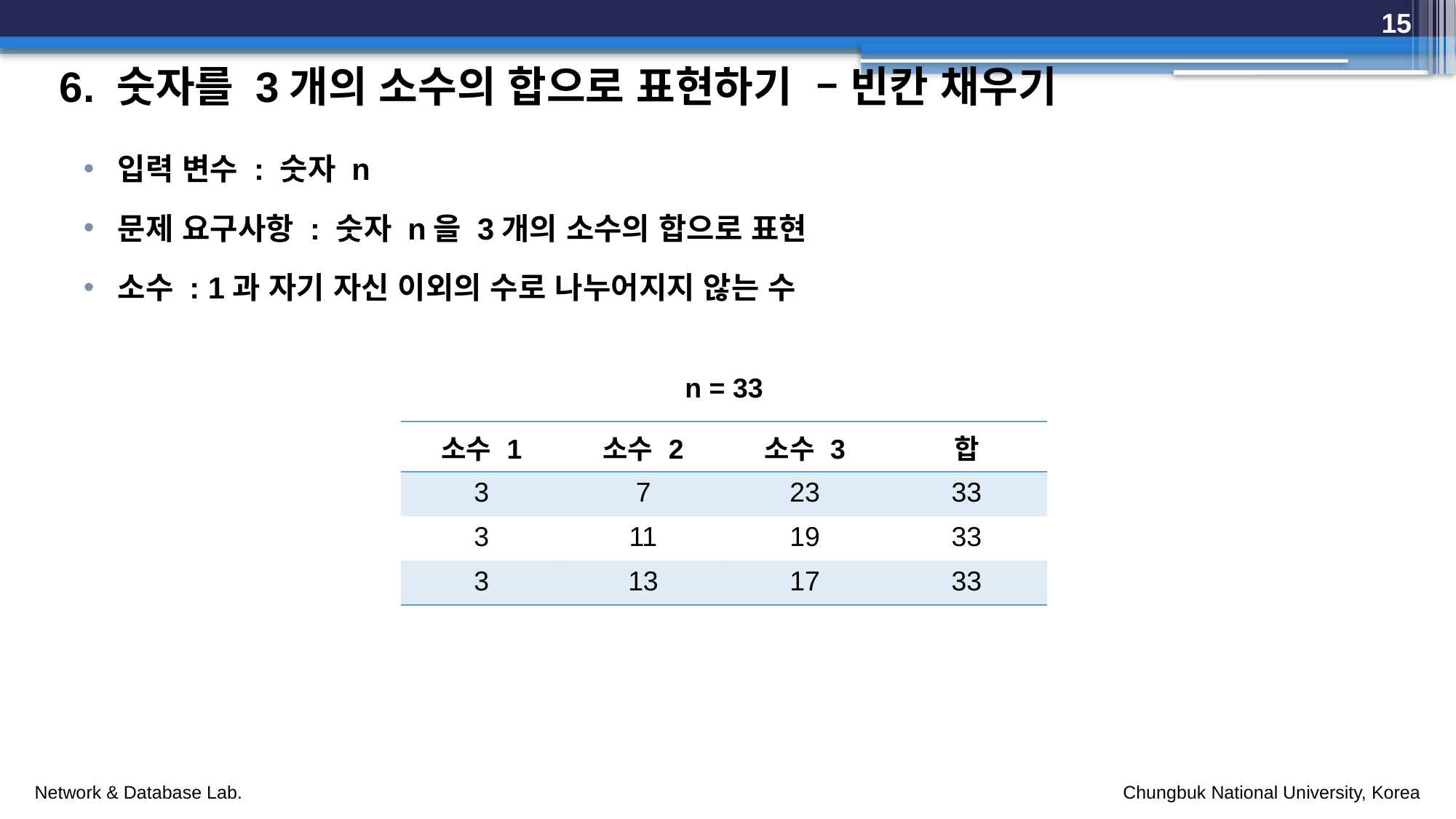

15
# 6. 숫자를 3개의 소수의 합으로 표현하기  – 빈칸 채우기
입력 변수 : 숫자 n
문제 요구사항 : 숫자 n을 3개의 소수의 합으로 표현
소수 : 1과 자기 자신 이외의 수로 나누어지지 않는 수
n = 33
| 소수 1 | 소수 2 | 소수 3 | 합 |
| --- | --- | --- | --- |
| 3 | 7 | 23 | 33 |
| 3 | 11 | 19 | 33 |
| 3 | 13 | 17 | 33 |